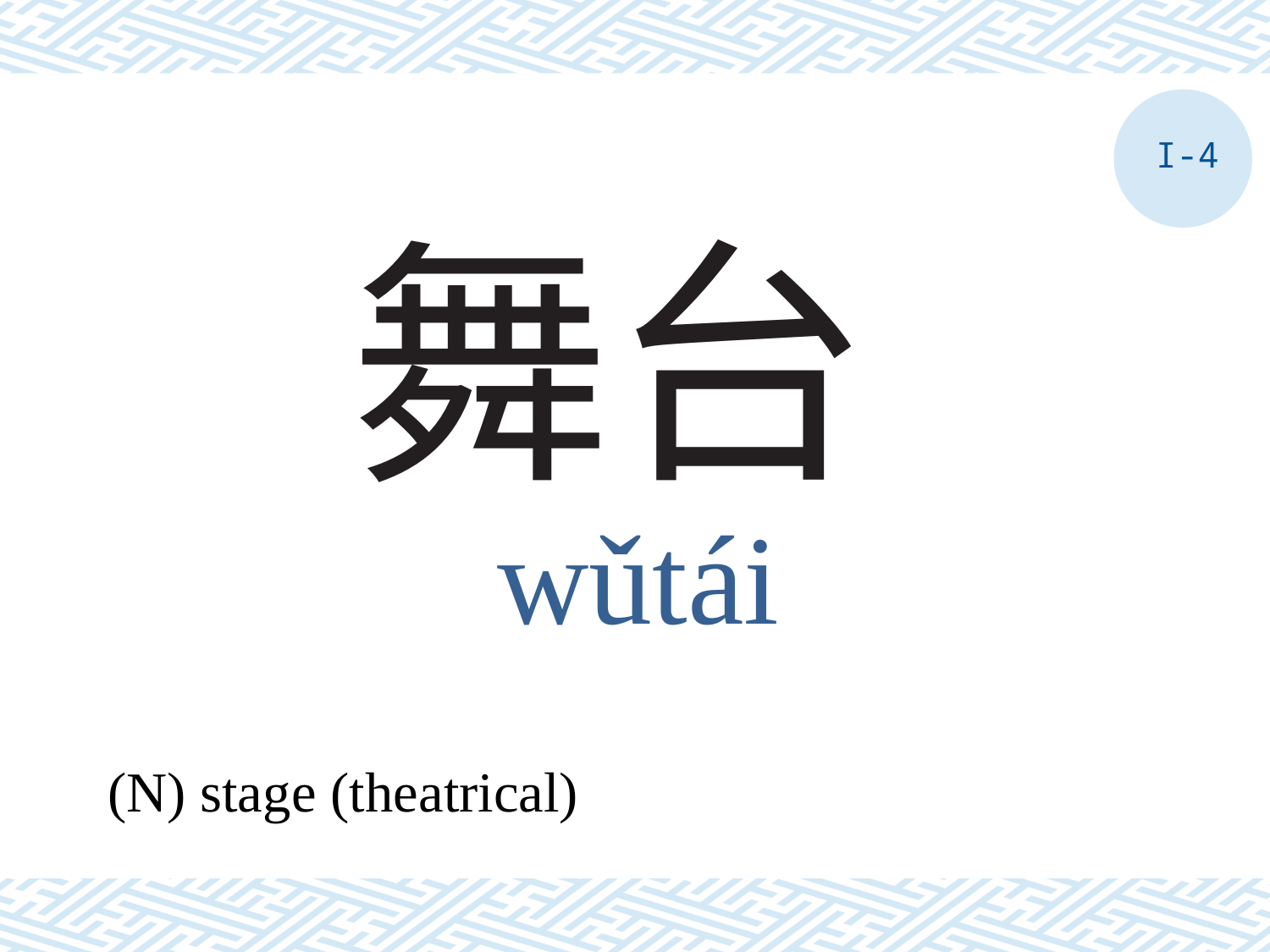

I-4

# 舞台
wǔtái
(N) stage (theatrical)